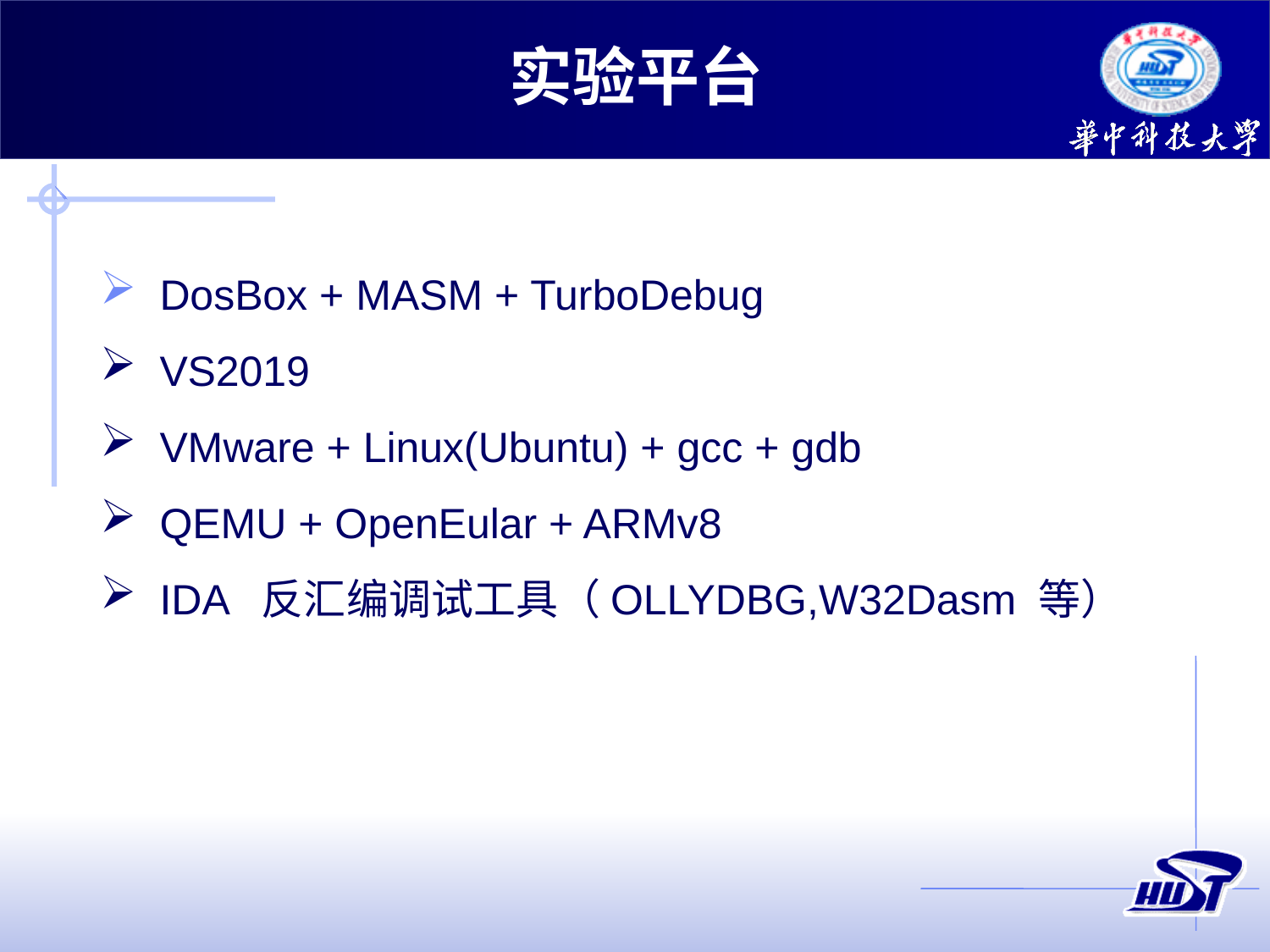

实验平台
 DosBox + MASM + TurboDebug
 VS2019
 VMware + Linux(Ubuntu) + gcc + gdb
 QEMU + OpenEular + ARMv8
 IDA  反汇编调试工具（OLLYDBG,W32Dasm 等）